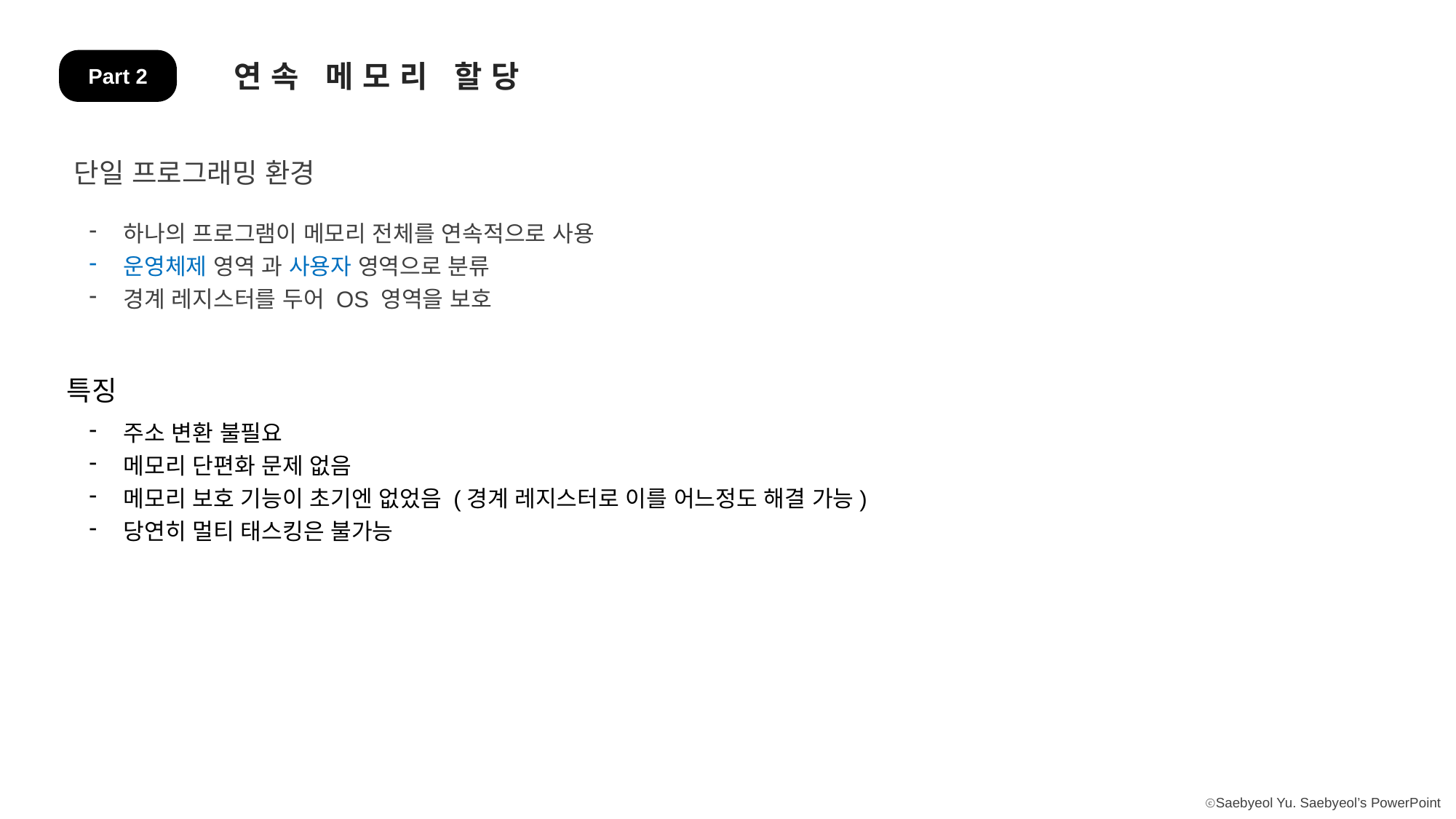

연속 메모리 할당
Part 2
단일 프로그래밍 환경
하나의 프로그램이 메모리 전체를 연속적으로 사용
운영체제 영역 과 사용자 영역으로 분류
경계 레지스터를 두어 OS 영역을 보호
특징
주소 변환 불필요
메모리 단편화 문제 없음
메모리 보호 기능이 초기엔 없었음 (경계 레지스터로 이를 어느정도 해결 가능)
당연히 멀티 태스킹은 불가능